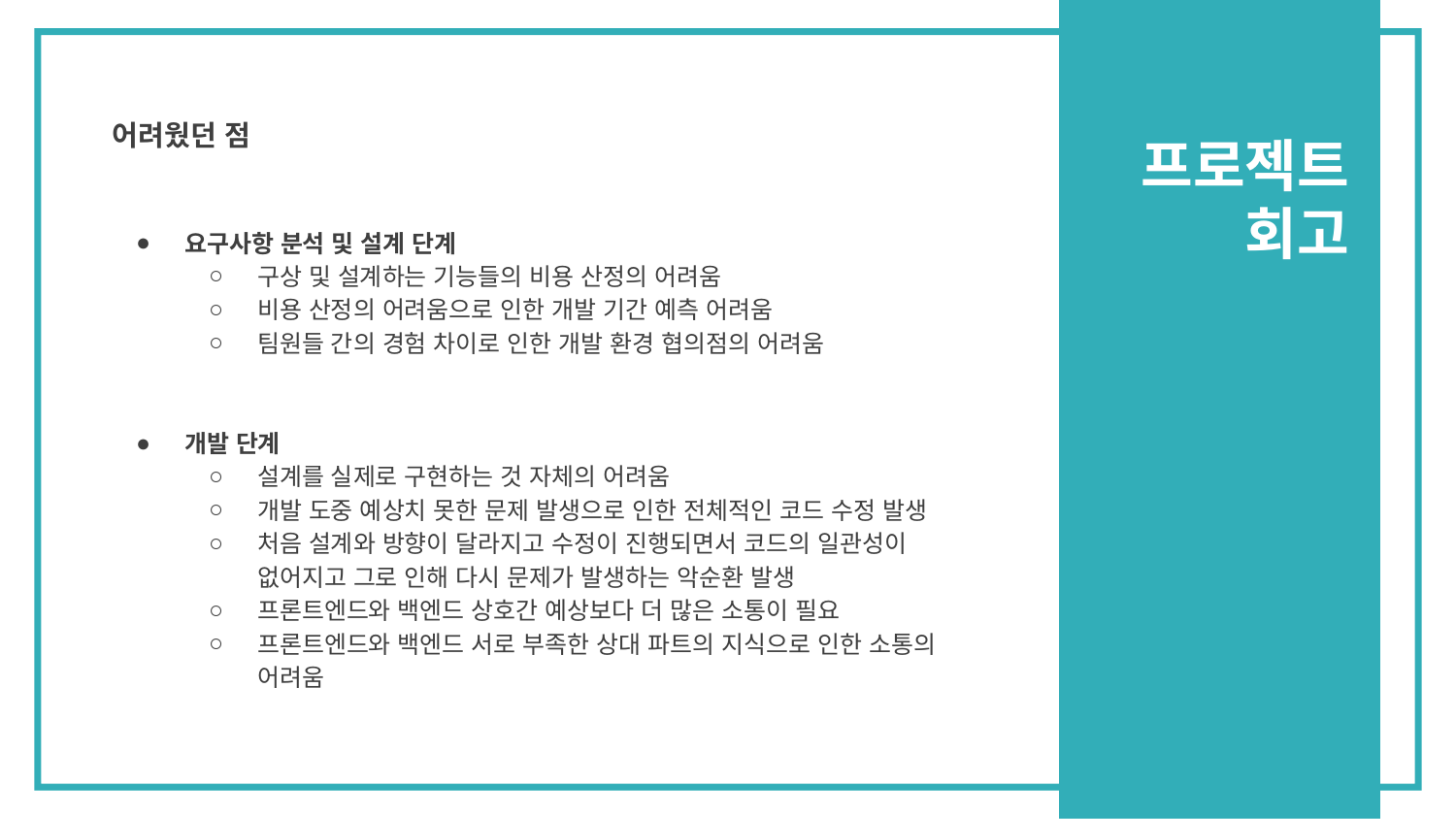

어려웠던 점
요구사항 분석 및 설계 단계
구상 및 설계하는 기능들의 비용 산정의 어려움
비용 산정의 어려움으로 인한 개발 기간 예측 어려움
팀원들 간의 경험 차이로 인한 개발 환경 협의점의 어려움

개발 단계
설계를 실제로 구현하는 것 자체의 어려움
개발 도중 예상치 못한 문제 발생으로 인한 전체적인 코드 수정 발생
처음 설계와 방향이 달라지고 수정이 진행되면서 코드의 일관성이 없어지고 그로 인해 다시 문제가 발생하는 악순환 발생
프론트엔드와 백엔드 상호간 예상보다 더 많은 소통이 필요
프론트엔드와 백엔드 서로 부족한 상대 파트의 지식으로 인한 소통의 어려움
프로젝트
회고